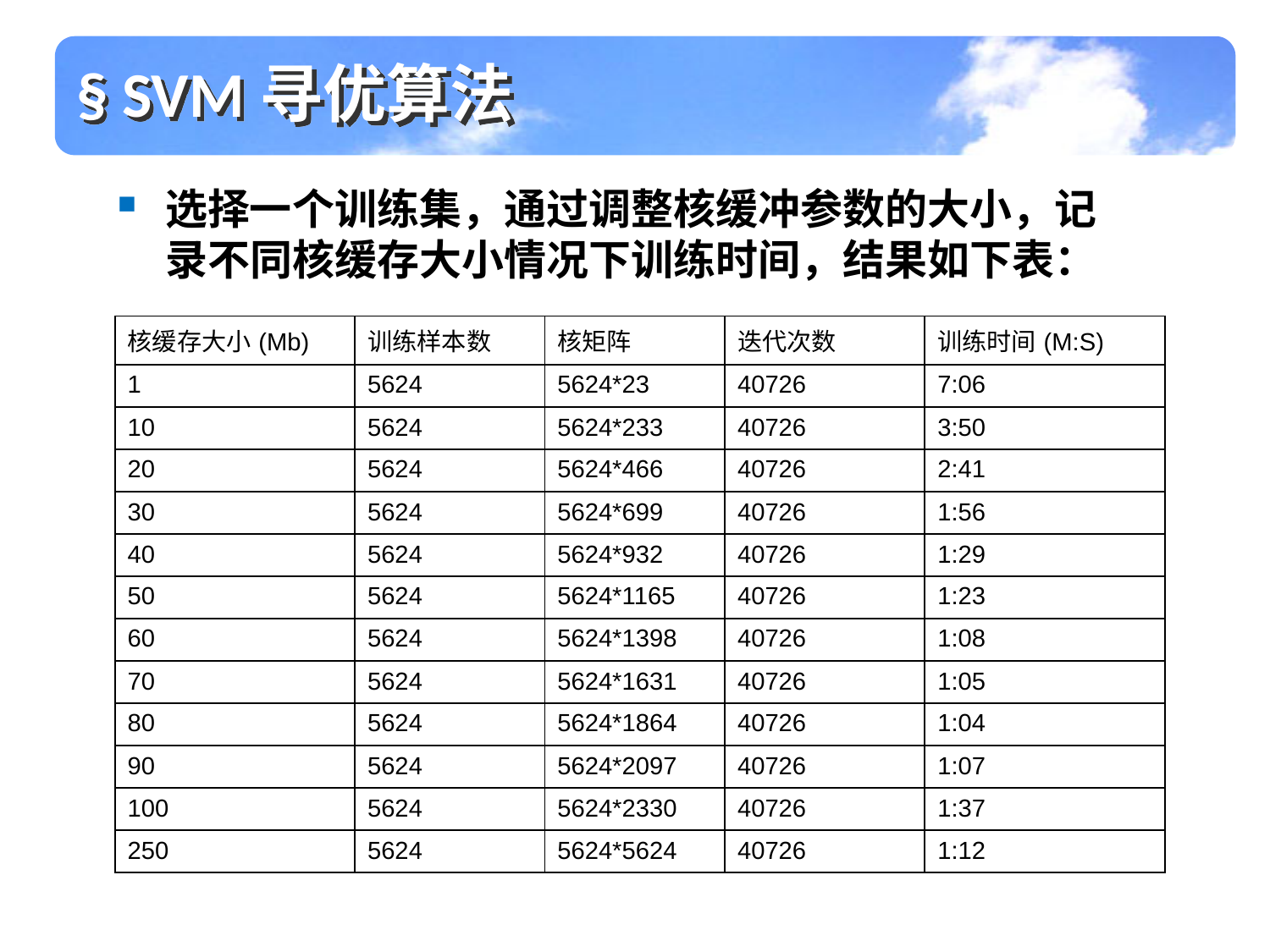

§ SVM寻优算法
选择一个训练集，通过调整核缓冲参数的大小，记录不同核缓存大小情况下训练时间，结果如下表：

| 核缓存大小(Mb) | 训练样本数 | 核矩阵 | 迭代次数 | 训练时间(M:S) |
| --- | --- | --- | --- | --- |
| 1 | 5624 | 5624\*23 | 40726 | 7:06 |
| 10 | 5624 | 5624\*233 | 40726 | 3:50 |
| 20 | 5624 | 5624\*466 | 40726 | 2:41 |
| 30 | 5624 | 5624\*699 | 40726 | 1:56 |
| 40 | 5624 | 5624\*932 | 40726 | 1:29 |
| 50 | 5624 | 5624\*1165 | 40726 | 1:23 |
| 60 | 5624 | 5624\*1398 | 40726 | 1:08 |
| 70 | 5624 | 5624\*1631 | 40726 | 1:05 |
| 80 | 5624 | 5624\*1864 | 40726 | 1:04 |
| 90 | 5624 | 5624\*2097 | 40726 | 1:07 |
| 100 | 5624 | 5624\*2330 | 40726 | 1:37 |
| 250 | 5624 | 5624\*5624 | 40726 | 1:12 |